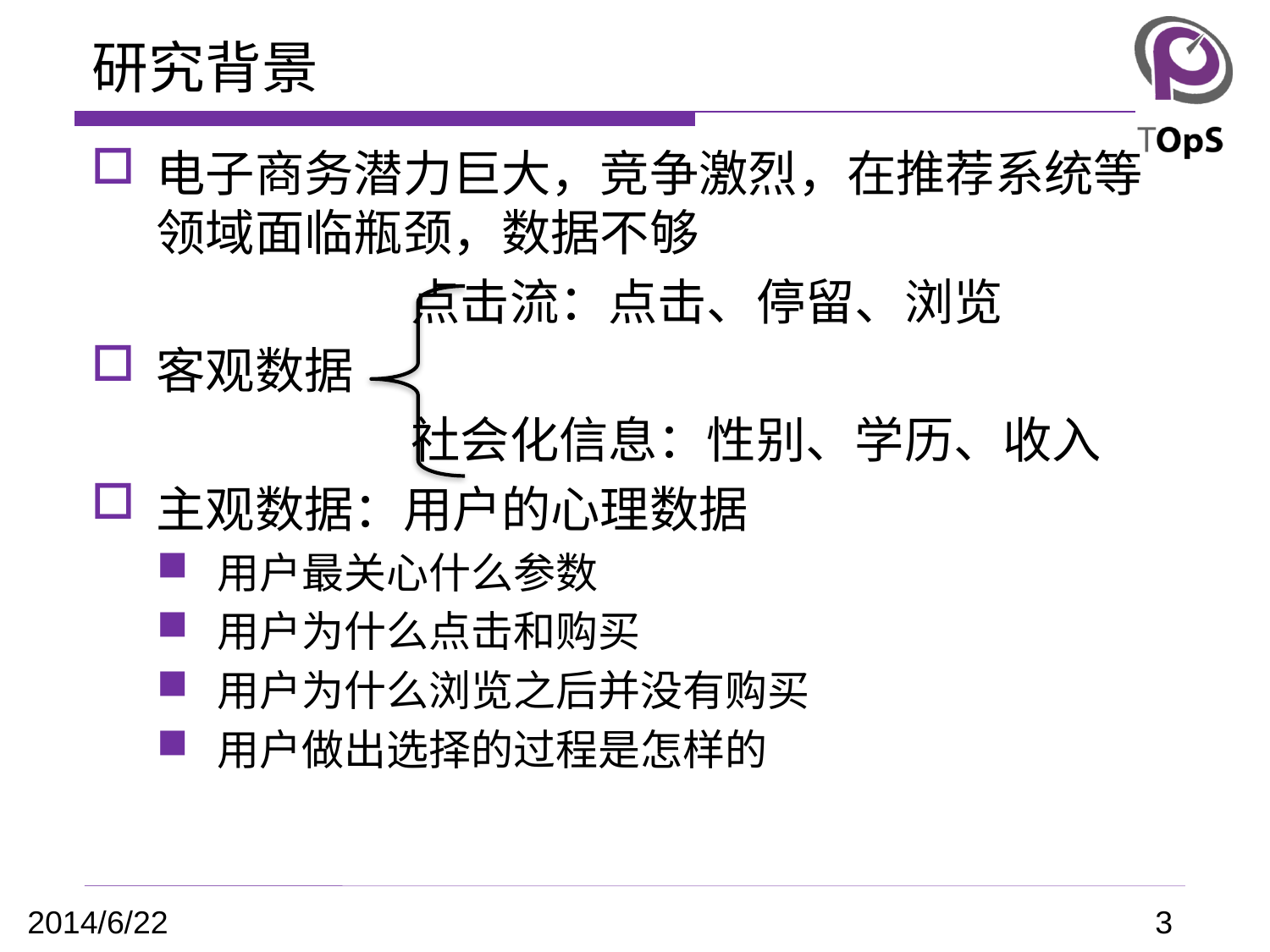

# 研究背景
电子商务潜力巨大，竞争激烈，在推荐系统等领域面临瓶颈，数据不够
                            点击流：点击、停留、浏览
客观数据
                            社会化信息：性别、学历、收入
主观数据：用户的心理数据
用户最关心什么参数
用户为什么点击和购买
用户为什么浏览之后并没有购买
用户做出选择的过程是怎样的

3
2014/6/22